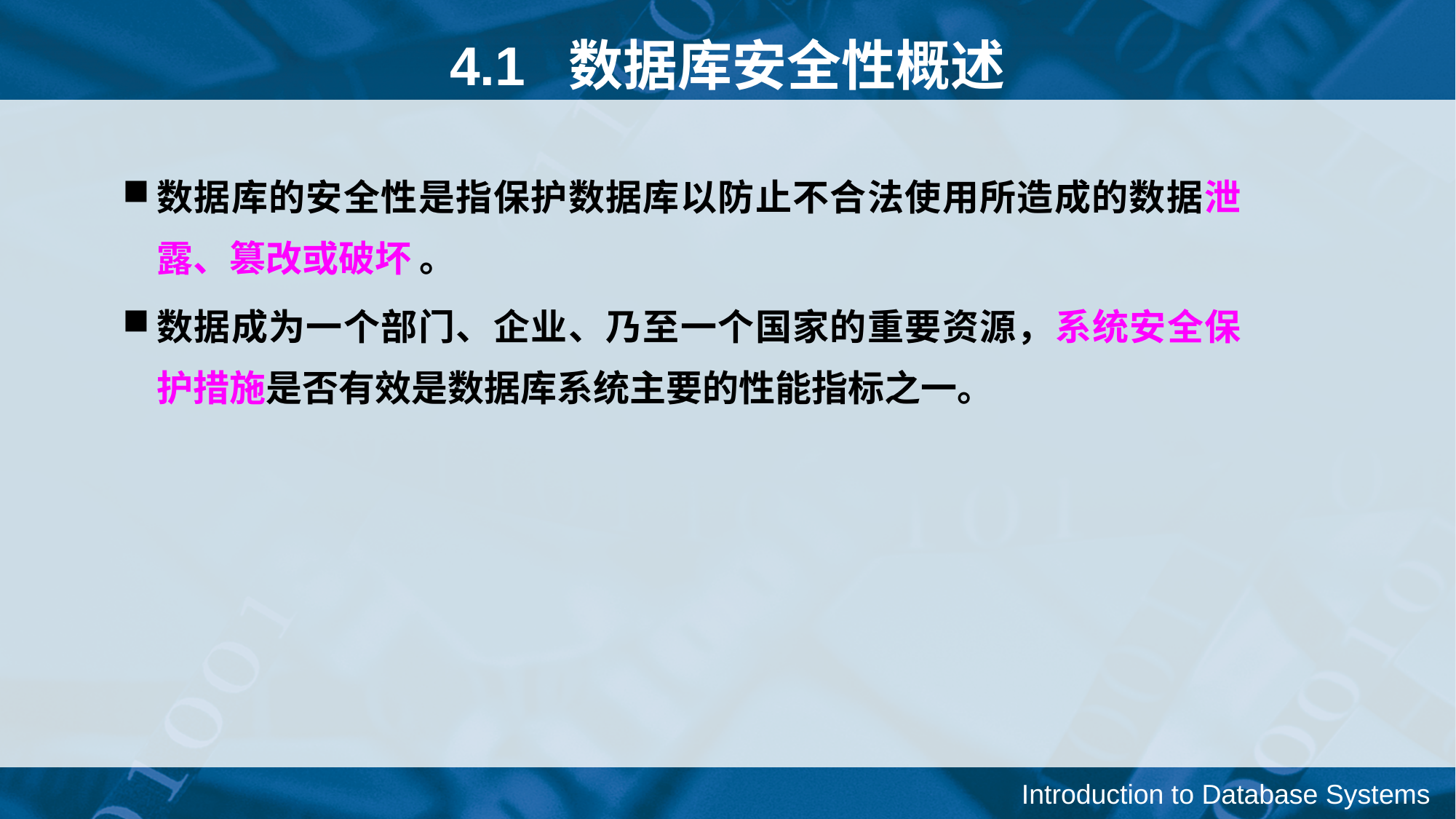

4.1  数据库安全性概述
数据库的安全性是指保护数据库以防止不合法使用所造成的数据泄露、篡改或破坏 。
数据成为一个部门、企业、乃至一个国家的重要资源，系统安全保护措施是否有效是数据库系统主要的性能指标之一。